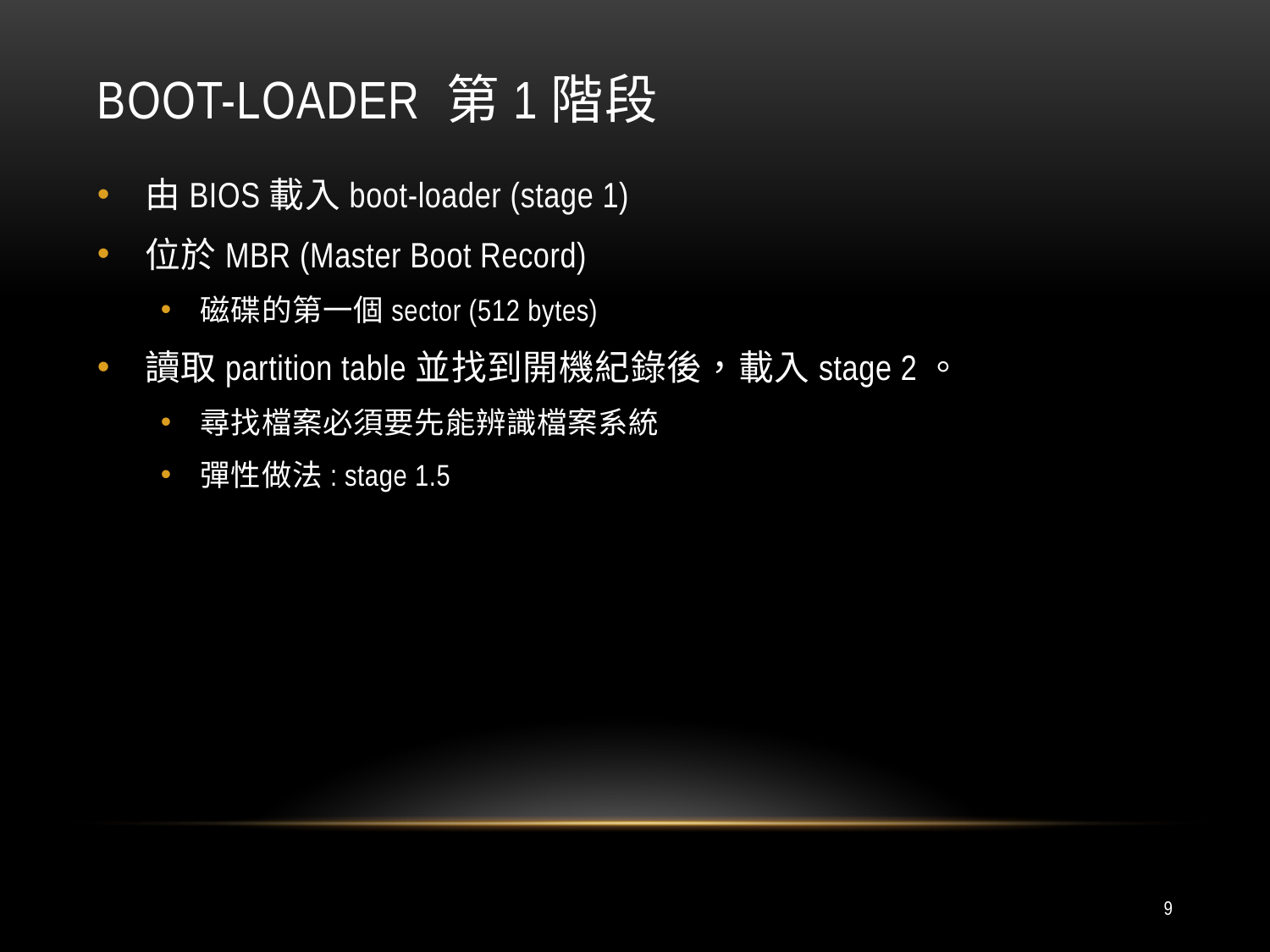

# boot-loader 第1階段
由BIOS載入boot-loader (stage 1)
位於MBR (Master Boot Record)
磁碟的第一個sector (512 bytes)
讀取partition table並找到開機紀錄後，載入stage 2。
尋找檔案必須要先能辨識檔案系統
彈性做法: stage 1.5

9